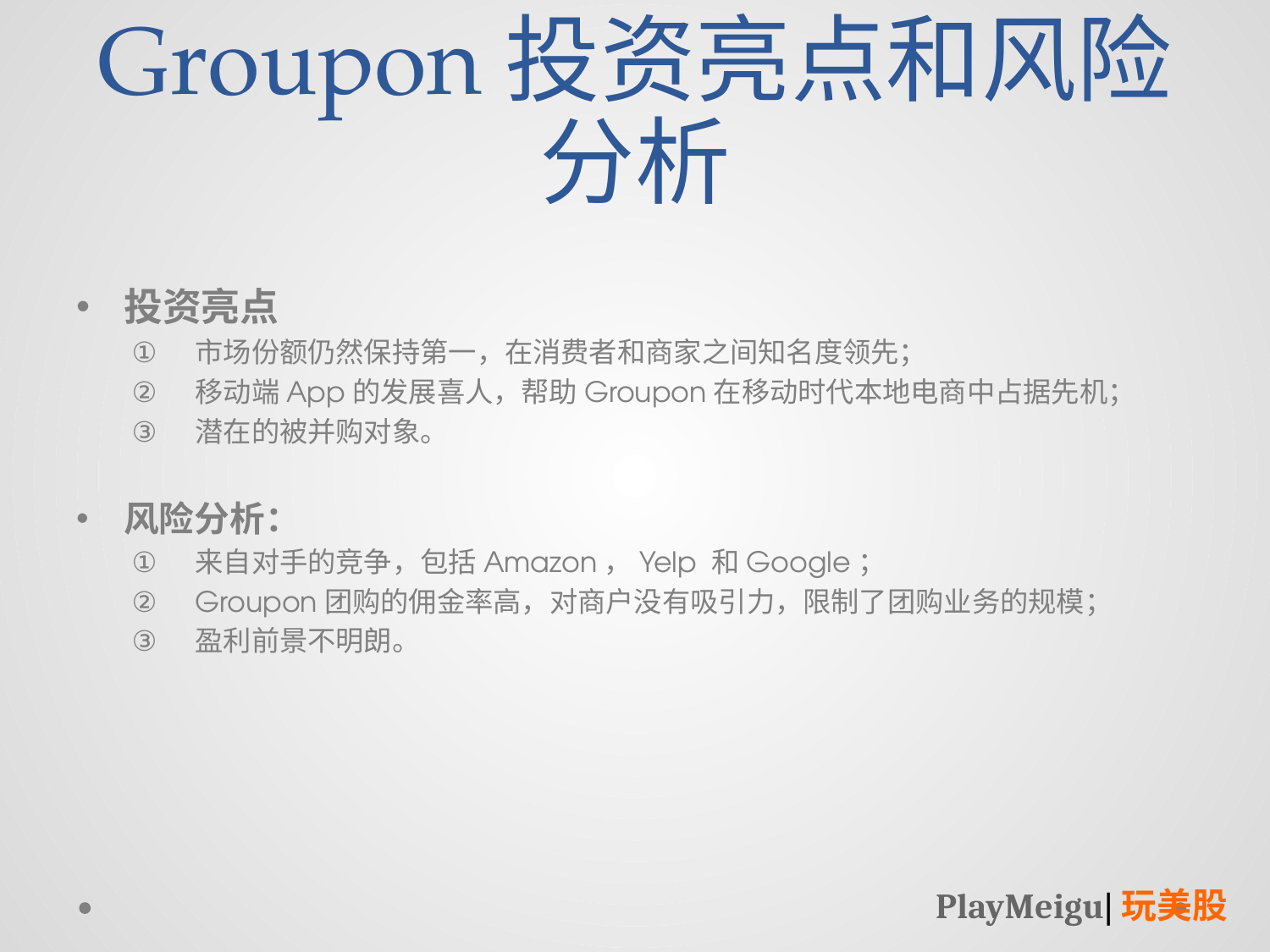

# Groupon投资亮点和风险分析

投资亮点
市场份额仍然保持第一，在消费者和商家之间知名度领先；
移动端App的发展喜人，帮助Groupon在移动时代本地电商中占据先机；
潜在的被并购对象。

风险分析：
来自对手的竞争，包括Amazon，Yelp 和Google；
Groupon团购的佣金率高，对商户没有吸引力，限制了团购业务的规模；
盈利前景不明朗。

PlayMeigu|玩美股